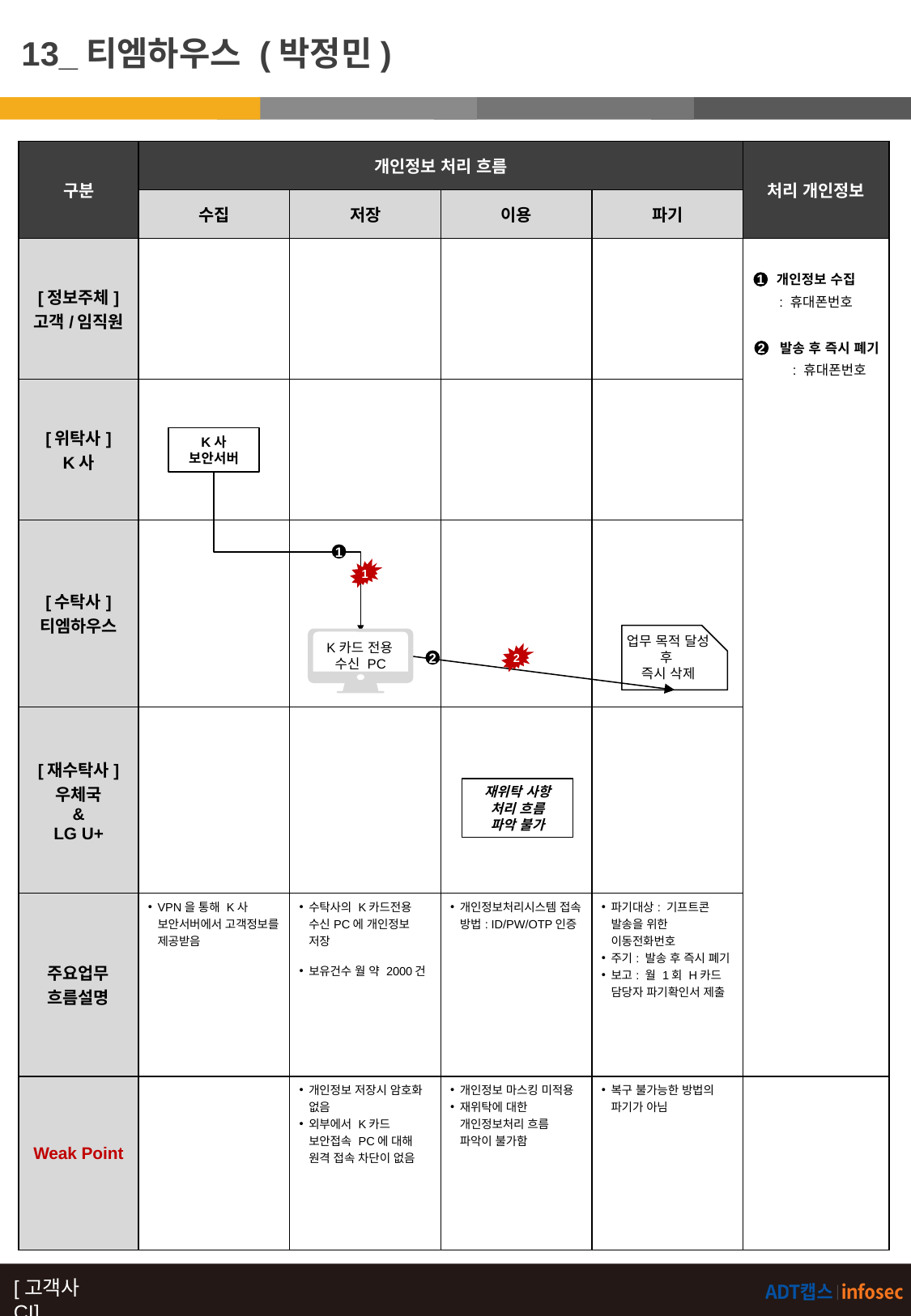

13_티엠하우스 (박정민)
| 구분 | 개인정보 처리 흐름 |  |  |  | 처리 개인정보 |
| --- | --- | --- | --- | --- | --- |
|  | 수집 | 저장 | 이용 | 파기 |  |
| [정보주체] 고객/임직원 |  |  |  |  |  |
| [위탁사] K사 |  |  |  |  |  |
| [수탁사] 티엠하우스 |  |  |  |  |  |
| [재수탁사] 우체국 & LG U+ |  |  |  |  |  |
| 주요업무 흐름설명 | VPN을 통해 K사 보안서버에서 고객정보를 제공받음 | 수탁사의 K카드전용 수신PC에 개인정보 저장 보유건수 월 약 2000건 | 개인정보처리시스템 접속 방법: ID/PW/OTP인증 | 파기대상: 기프트콘 발송을 위한 이동전화번호 주기: 발송 후 즉시 폐기 보고: 월 1회 H카드 담당자 파기확인서 제출 |  |
| Weak Point |  | 개인정보 저장시 암호화 없음 외부에서 K카드 보안접속 PC에 대해 원격 접속 차단이 없음 | 개인정보 마스킹 미적용 재위탁에 대한 개인정보처리 흐름 파악이 불가함 | 복구 불가능한 방법의 파기가 아님 |  |
개인정보 수집
개인정보 수집
1
: 녹취정보
이름,연락처,주소,
주민등록번호,
카드번호

1
: 휴대폰번호
고객
발송 후 즉시 폐기
2
: 휴대폰번호
K사
보안서버
1
1
업무 목적 달성 후
즉시 삭제

K카드 전용
수신 PC

2
2
재위탁 사항
처리 흐름
파악 불가